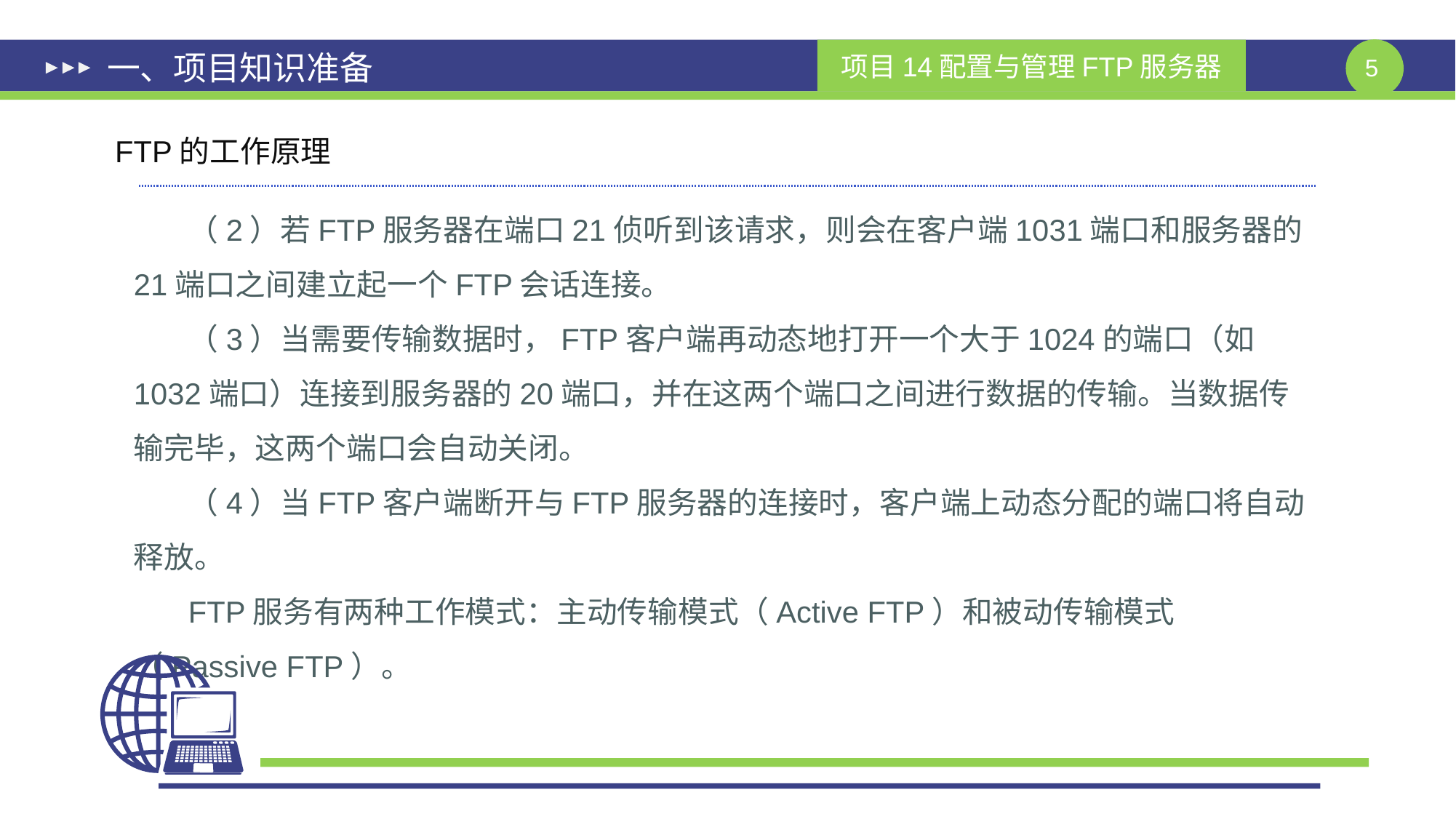

# 一、项目知识准备
FTP的工作原理

（2）若FTP服务器在端口21侦听到该请求，则会在客户端1031端口和服务器的21端口之间建立起一个FTP会话连接。
（3）当需要传输数据时，FTP客户端再动态地打开一个大于1024的端口（如1032端口）连接到服务器的20端口，并在这两个端口之间进行数据的传输。当数据传输完毕，这两个端口会自动关闭。
（4）当FTP客户端断开与FTP服务器的连接时，客户端上动态分配的端口将自动释放。
FTP服务有两种工作模式：主动传输模式（Active FTP）和被动传输模式（Passive FTP）。